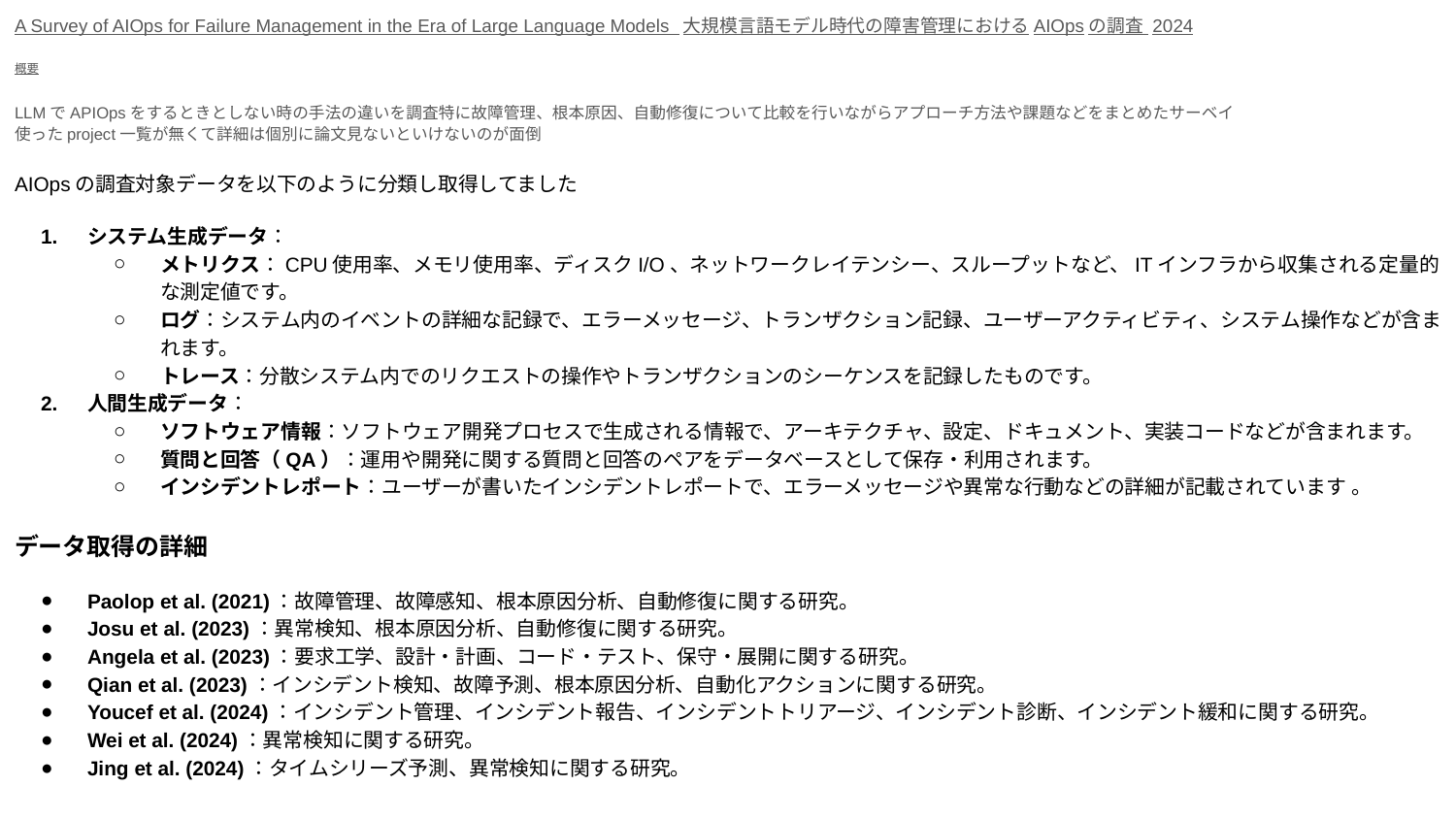

A Survey of AIOps for Failure Management in the Era of Large Language Models  大規模言語モデル時代の障害管理におけるAIOpsの調査 2024
概要
LLMでAPIOpsをするときとしない時の手法の違いを調査特に故障管理、根本原因、自動修復について比較を行いながらアプローチ方法や課題などをまとめたサーベイ
使ったproject一覧が無くて詳細は個別に論文見ないといけないのが面倒
AIOpsの調査対象データを以下のように分類し取得してました
システム生成データ：
メトリクス：CPU使用率、メモリ使用率、ディスクI/O、ネットワークレイテンシー、スループットなど、ITインフラから収集される定量的な測定値です。
ログ：システム内のイベントの詳細な記録で、エラーメッセージ、トランザクション記録、ユーザーアクティビティ、システム操作などが含まれます。
トレース：分散システム内でのリクエストの操作やトランザクションのシーケンスを記録したものです。
人間生成データ：
ソフトウェア情報：ソフトウェア開発プロセスで生成される情報で、アーキテクチャ、設定、ドキュメント、実装コードなどが含まれます。
質問と回答（QA）：運用や開発に関する質問と回答のペアをデータベースとして保存・利用されます。
インシデントレポート：ユーザーが書いたインシデントレポートで、エラーメッセージや異常な行動などの詳細が記載されています 。
データ取得の詳細
Paolop et al. (2021)：故障管理、故障感知、根本原因分析、自動修復に関する研究。
Josu et al. (2023)：異常検知、根本原因分析、自動修復に関する研究。
Angela et al. (2023)：要求工学、設計・計画、コード・テスト、保守・展開に関する研究。
Qian et al. (2023)：インシデント検知、故障予測、根本原因分析、自動化アクションに関する研究。
Youcef et al. (2024)：インシデント管理、インシデント報告、インシデントトリアージ、インシデント診断、インシデント緩和に関する研究。
Wei et al. (2024)：異常検知に関する研究。
Jing et al. (2024)：タイムシリーズ予測、異常検知に関する研究。